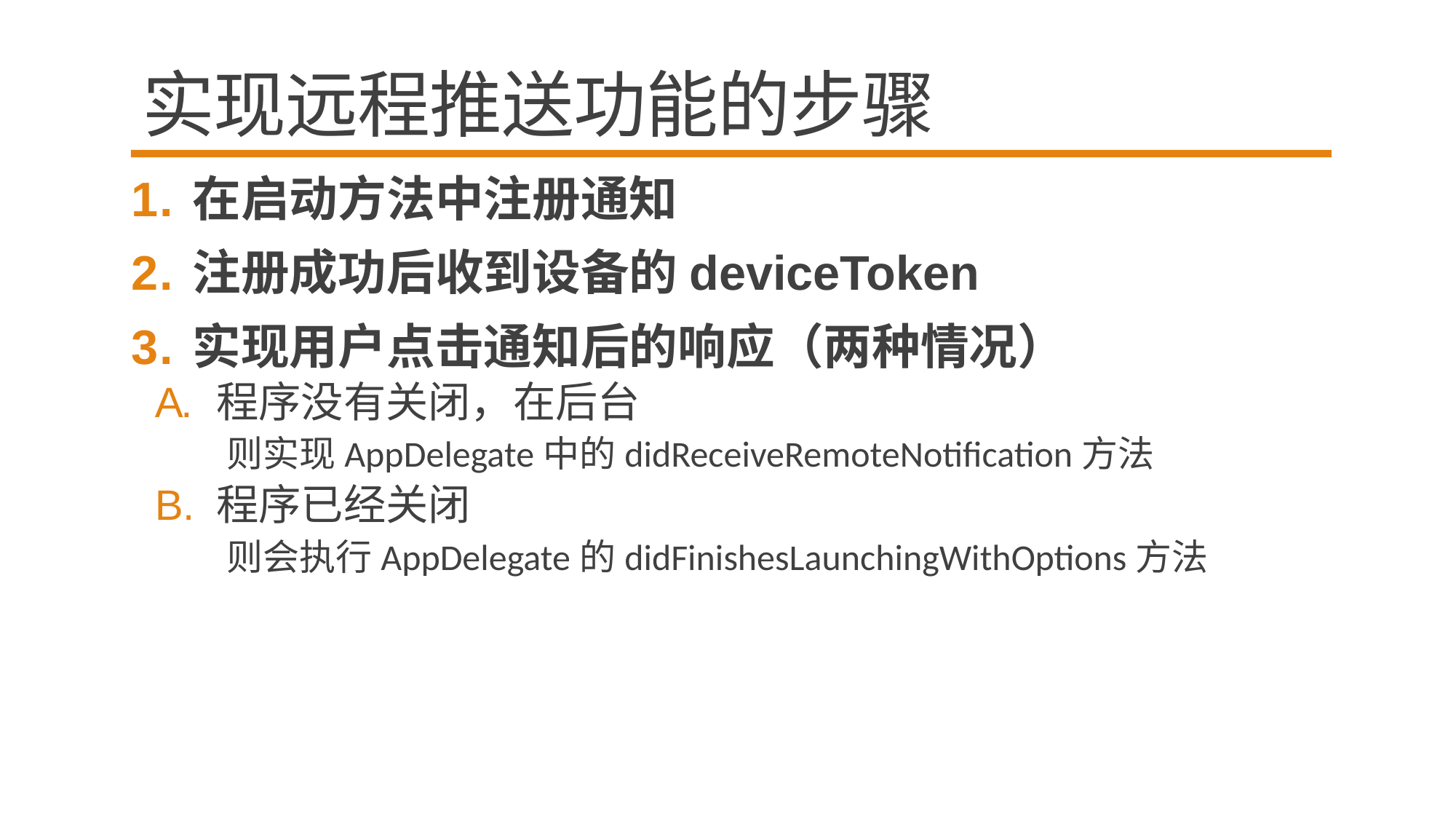

# 实现远程推送功能的步骤
在启动方法中注册通知
注册成功后收到设备的deviceToken
实现用户点击通知后的响应（两种情况）
程序没有关闭，在后台
     则实现AppDelegate中的didReceiveRemoteNotification方法
程序已经关闭
     则会执行AppDelegate的didFinishesLaunchingWithOptions方法